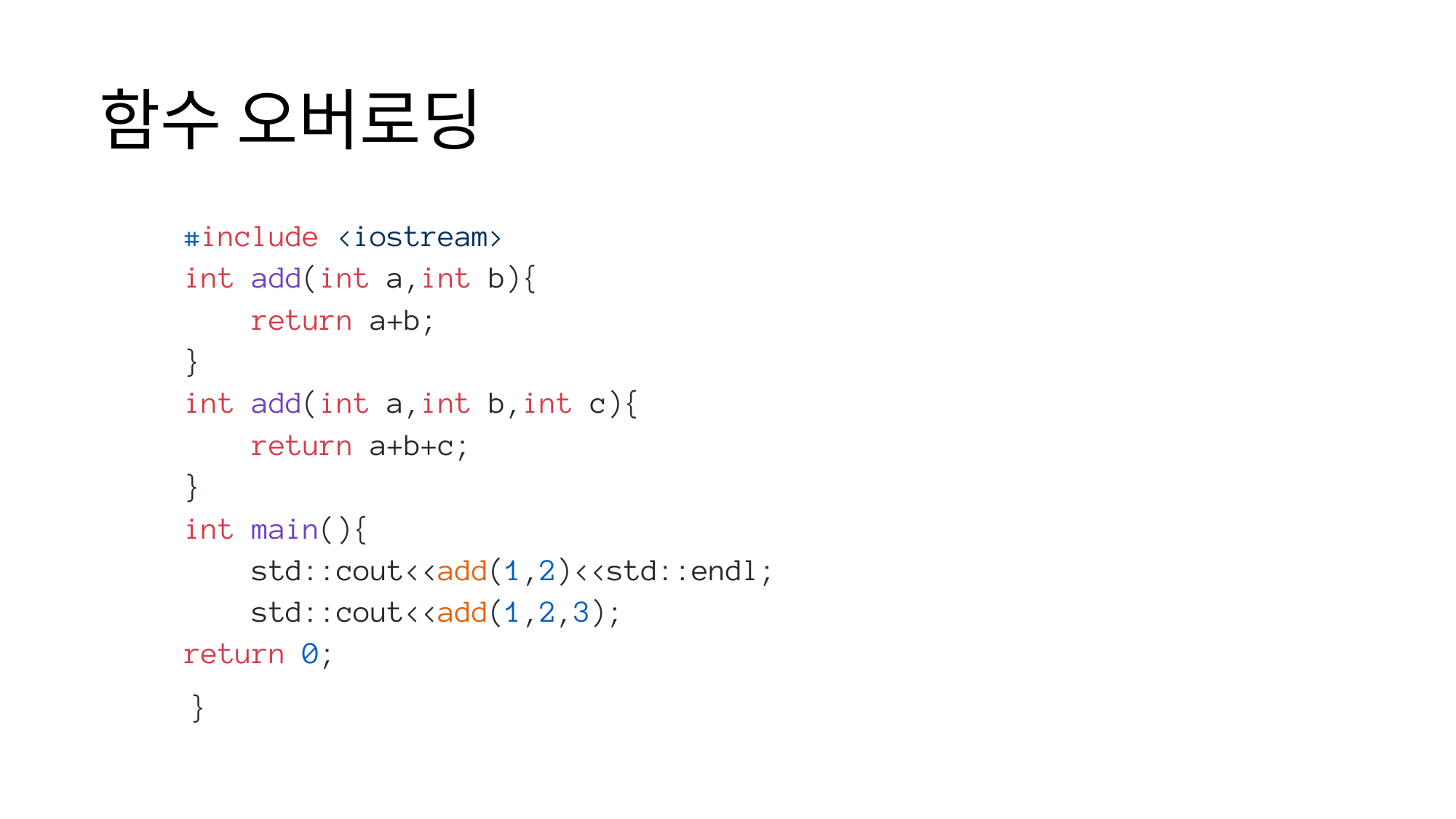

# 함수 오버로딩
#include <iostream>
int add(int a,int b){
    return a+b;
}
int add(int a,int b,int c){
    return a+b+c;
}
int main(){
    std::cout<<add(1,2)<<std::endl;
    std::cout<<add(1,2,3);
	return 0;
}